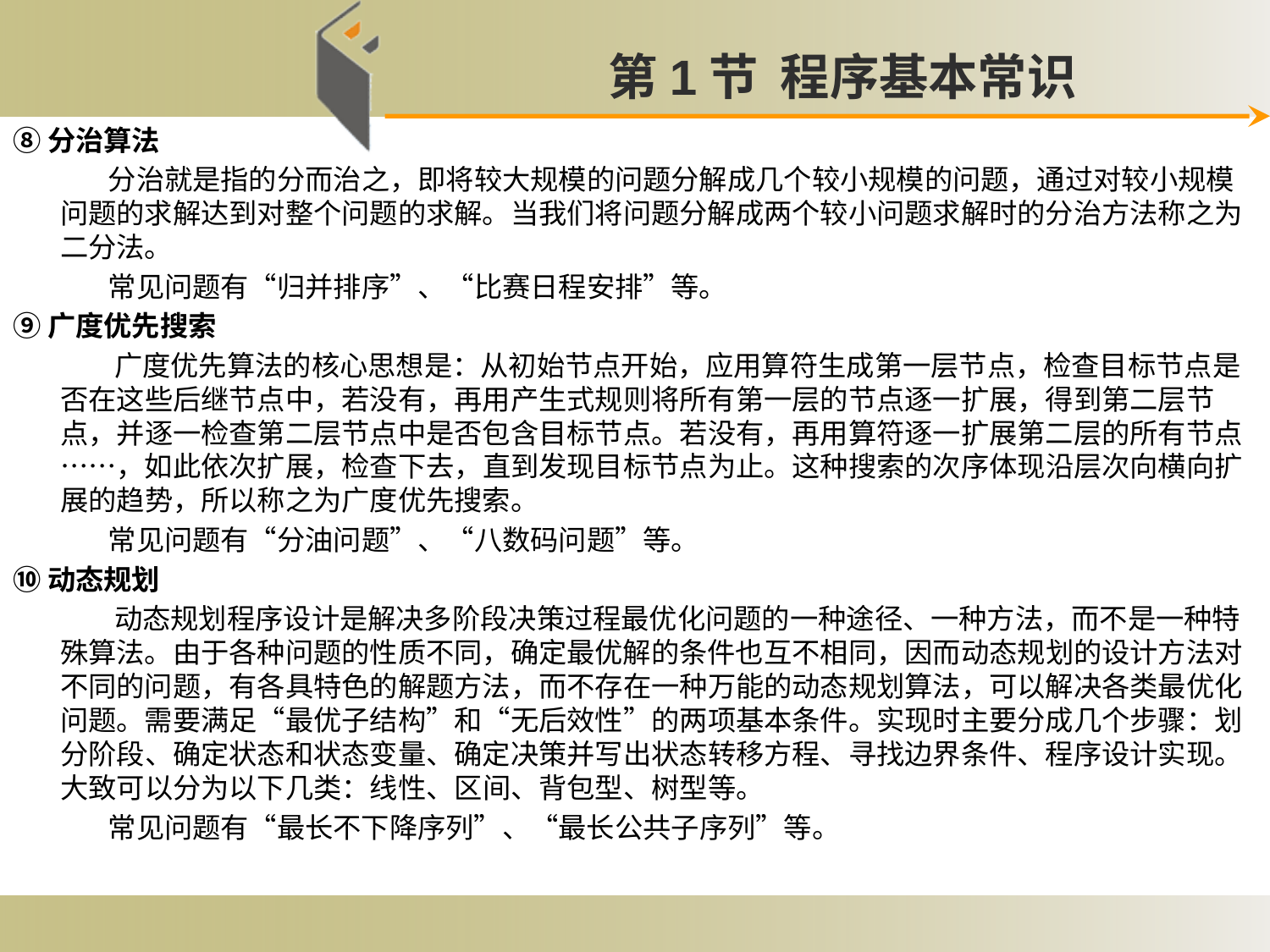

第1节  程序基本常识
# ⑧分治算法
              分治就是指的分而治之，即将较大规模的问题分解成几个较小规模的问题，通过对较小规模问题的求解达到对整个问题的求解。当我们将问题分解成两个较小问题求解时的分治方法称之为二分法。
              常见问题有“归并排序”、“比赛日程安排”等。
⑨广度优先搜索
               广度优先算法的核心思想是：从初始节点开始，应用算符生成第一层节点，检查目标节点是否在这些后继节点中，若没有，再用产生式规则将所有第一层的节点逐一扩展，得到第二层节点，并逐一检查第二层节点中是否包含目标节点。若没有，再用算符逐一扩展第二层的所有节点……，如此依次扩展，检查下去，直到发现目标节点为止。这种搜索的次序体现沿层次向横向扩展的趋势，所以称之为广度优先搜索。
              常见问题有“分油问题”、“八数码问题”等。
⑩动态规划
               动态规划程序设计是解决多阶段决策过程最优化问题的一种途径、一种方法，而不是一种特殊算法。由于各种问题的性质不同，确定最优解的条件也互不相同，因而动态规划的设计方法对不同的问题，有各具特色的解题方法，而不存在一种万能的动态规划算法，可以解决各类最优化问题。需要满足“最优子结构”和“无后效性”的两项基本条件。实现时主要分成几个步骤：划分阶段、确定状态和状态变量、确定决策并写出状态转移方程、寻找边界条件、程序设计实现。大致可以分为以下几类：线性、区间、背包型、树型等。
              常见问题有“最长不下降序列”、“最长公共子序列”等。